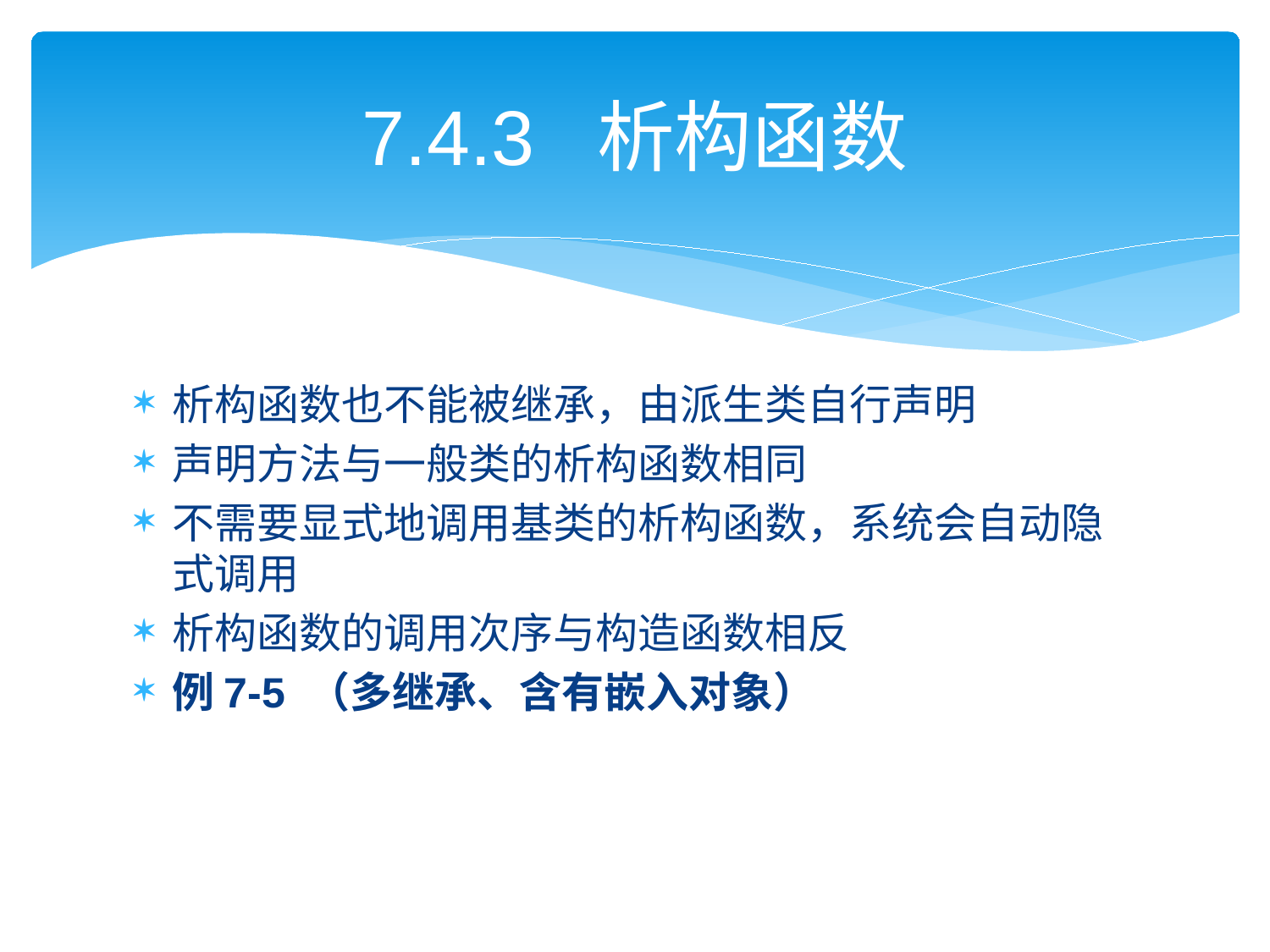

# 7.4.3  析构函数
析构函数也不能被继承，由派生类自行声明
声明方法与一般类的析构函数相同
不需要显式地调用基类的析构函数，系统会自动隐式调用
析构函数的调用次序与构造函数相反
例7-5 （多继承、含有嵌入对象）